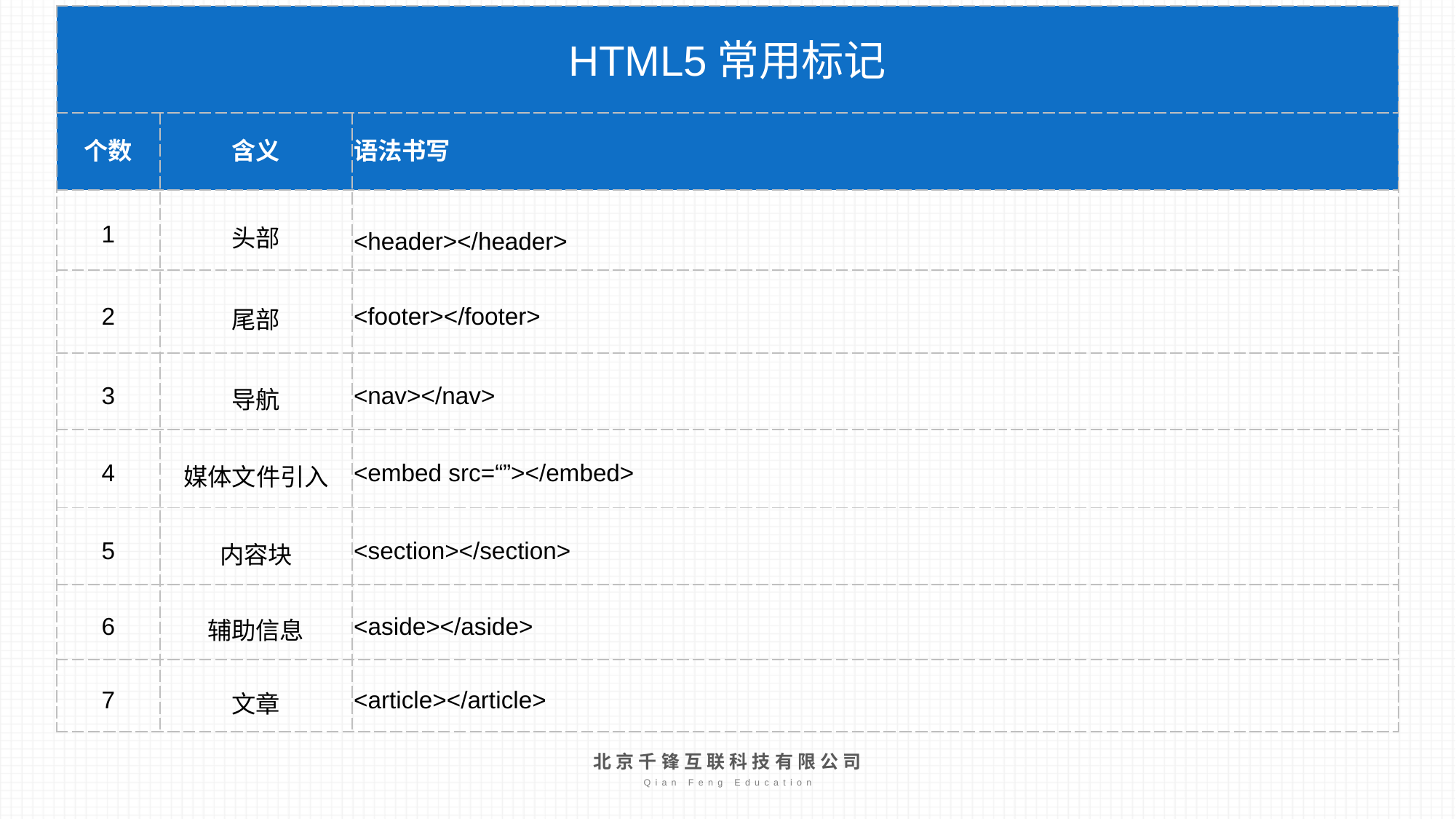

| HTML5常用标记 |  |  |
| --- | --- | --- |
| 个数 | 含义 | 语法书写 |
| 1 | 头部 | <header></header> |
| 2 | 尾部 | <footer></footer> |
| 3 | 导航 | <nav></nav> |
| 4 | 媒体文件引入 | <embed src=“”></embed> |
| 5 | 内容块 | <section></section> |
| 6 | 辅助信息 | <aside></aside> |
| 7 | 文章 | <article></article> |
北京千锋互联科技有限公司
Qian Feng Education